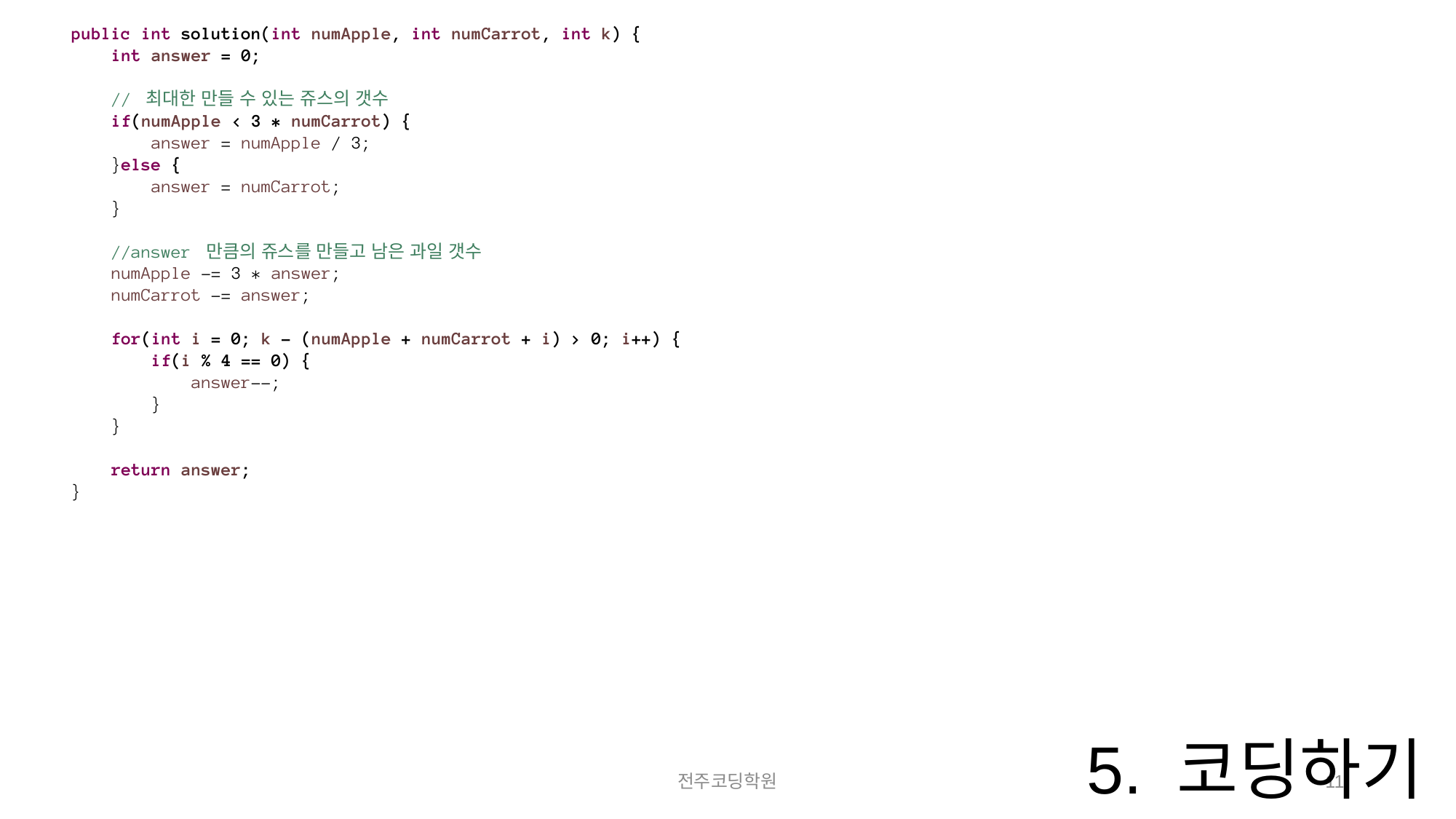

public int solution(int numApple, int numCarrot, int k) {
        int answer = 0;

        // 최대한 만들 수 있는 쥬스의 갯수
        if(numApple < 3 * numCarrot) {
            answer = numApple / 3;
        }else {
            answer = numCarrot;
        }

        //answer 만큼의 쥬스를 만들고 남은 과일 갯수
        numApple -= 3 * answer;
        numCarrot -= answer;

        for(int i = 0; k - (numApple + numCarrot + i) > 0; i++) {
            if(i % 4 == 0) {
                answer--;
            }
        }

        return answer;
    }

# 5. 코딩하기
전주코딩학원
11